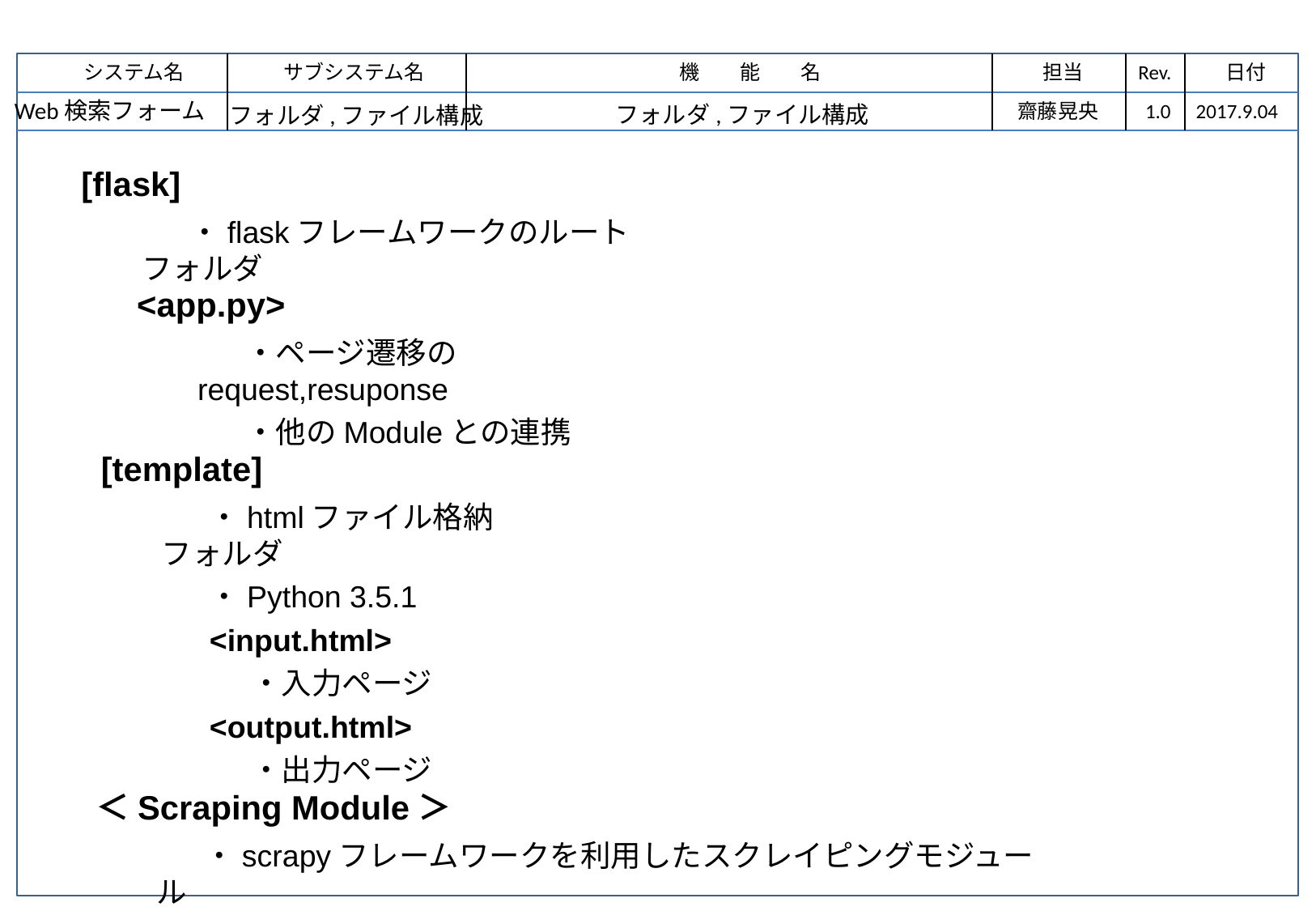

Web検索フォーム
齋藤晃央
1.0
2017.9.04
フォルダ,ファイル構成
フォルダ,ファイル構成
[flask]
・flaskフレームワークのルートフォルダ
<app.py>
・ページ遷移のrequest,resuponse
・他のModuleとの連携
[template]
・htmlファイル格納フォルダ
・Python 3.5.1
<input.html>
     ・入力ページ
<output.html>
     ・出力ページ
＜Scraping Module＞
・scrapyフレームワークを利用したスクレイピングモジュール